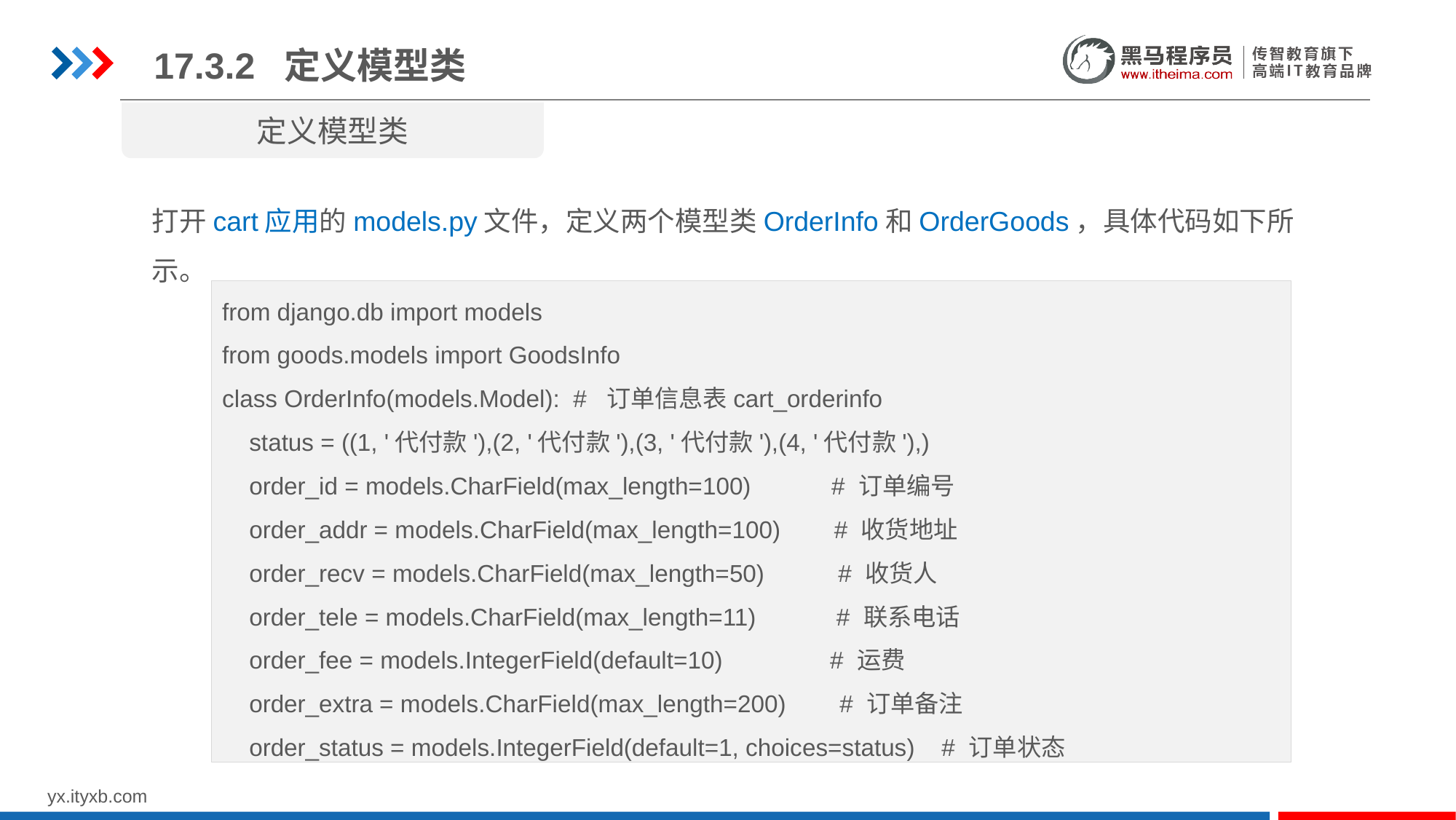

17.3.2  定义模型类

定义模型类
打开cart应用的models.py文件，定义两个模型类OrderInfo和OrderGoods，具体代码如下所示。
from django.db import models
from goods.models import GoodsInfo
class OrderInfo(models.Model):  #  订单信息表cart_orderinfo
    status = ((1, '代付款'),(2, '代付款'),(3, '代付款'),(4, '代付款'),)
    order_id = models.CharField(max_length=100)            # 订单编号
    order_addr = models.CharField(max_length=100)        # 收货地址
    order_recv = models.CharField(max_length=50)           # 收货人
    order_tele = models.CharField(max_length=11)            # 联系电话
    order_fee = models.IntegerField(default=10)                # 运费
    order_extra = models.CharField(max_length=200)        # 订单备注
    order_status = models.IntegerField(default=1, choices=status)    # 订单状态